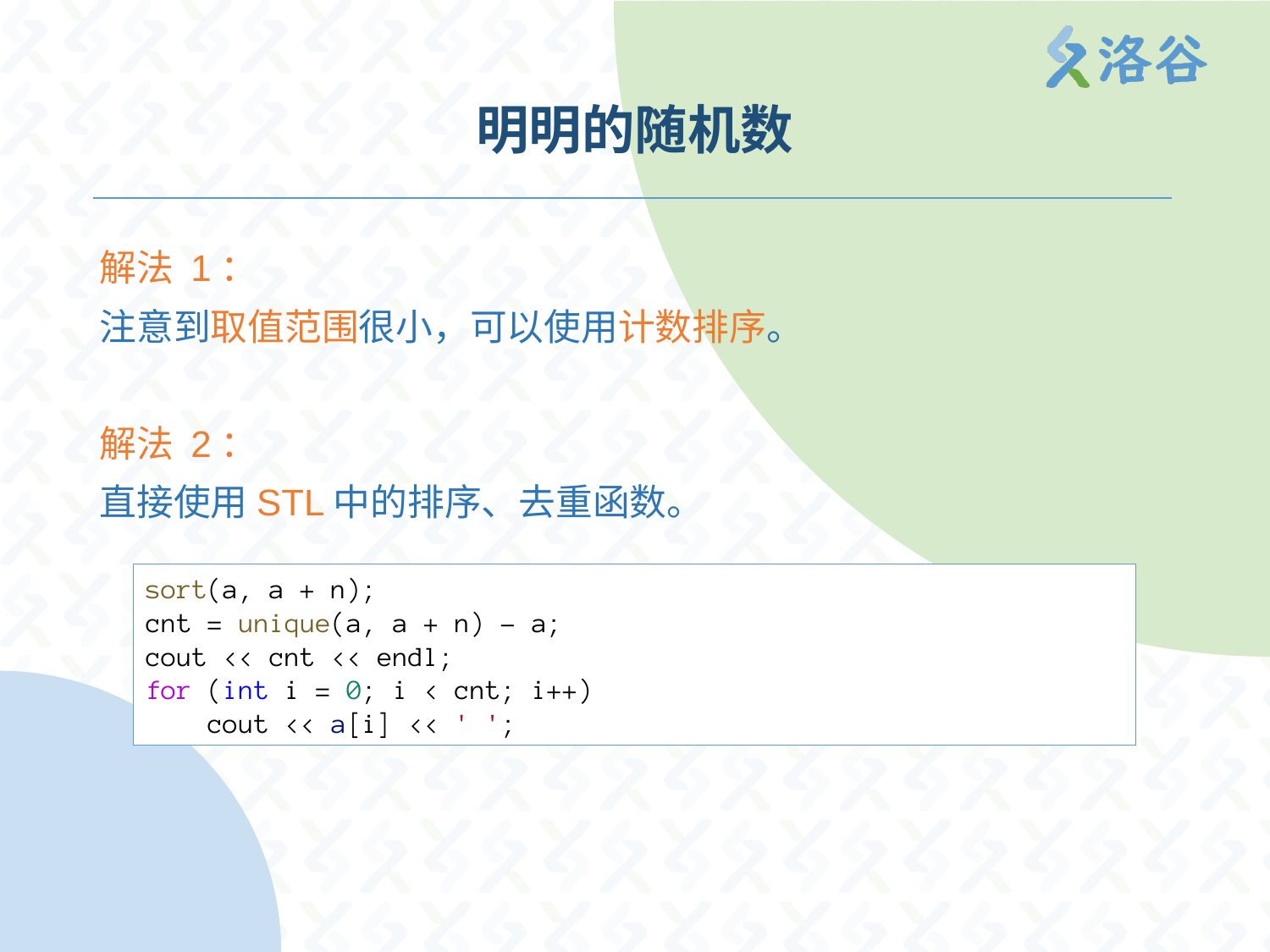

# 明明的随机数
解法 1：
注意到取值范围很小，可以使用计数排序。

解法 2：
直接使用STL中的排序、去重函数。
sort(a, a + n);
cnt = unique(a, a + n) - a;
cout << cnt << endl;
for (int i = 0; i < cnt; i++)
    cout << a[i] << ' ';